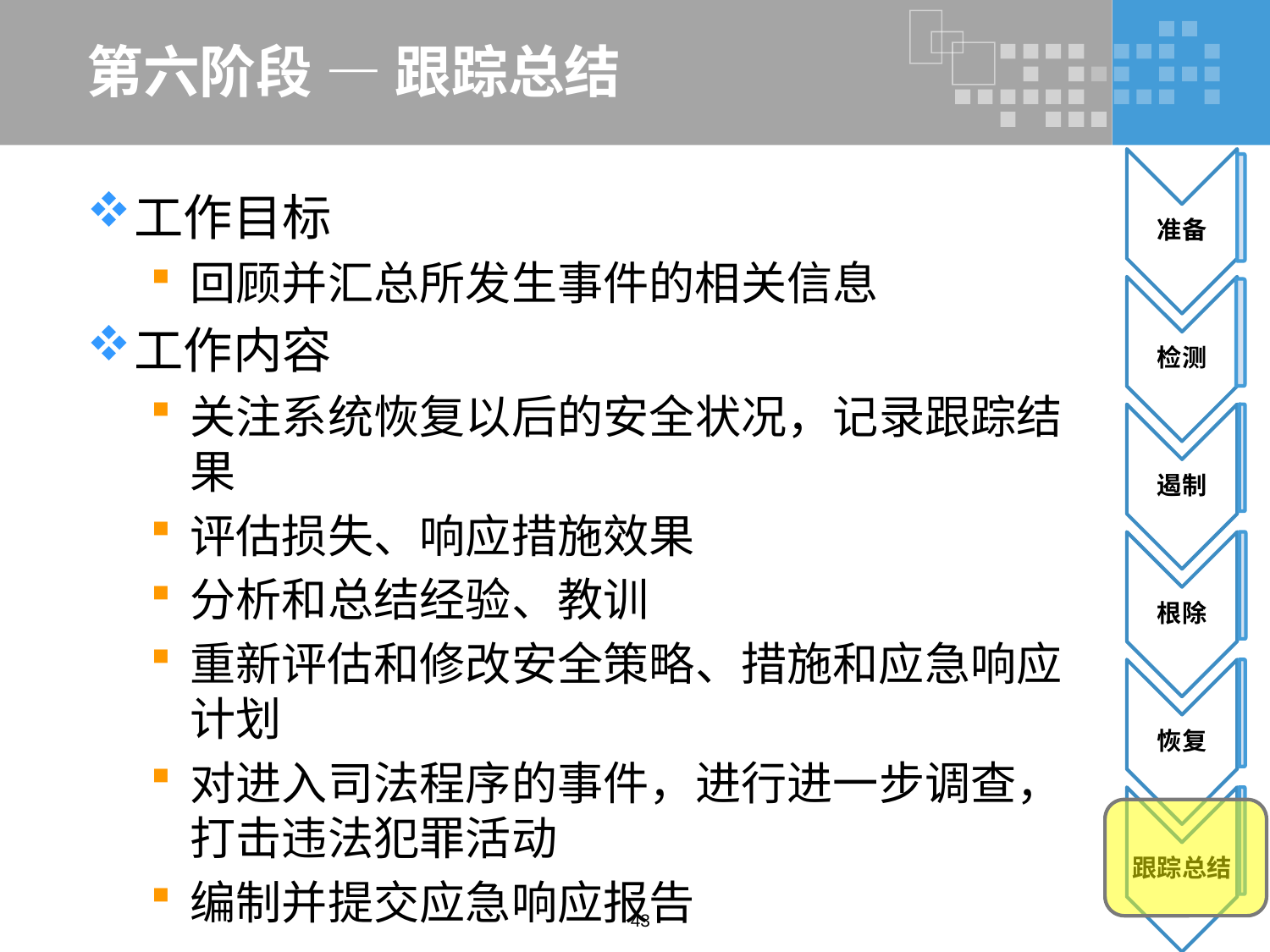

# 第六阶段 — 跟踪总结
准备
检测
遏制
根除
恢复

跟踪总结
工作目标
回顾并汇总所发生事件的相关信息
工作内容
关注系统恢复以后的安全状况，记录跟踪结果
评估损失、响应措施效果
分析和总结经验、教训
重新评估和修改安全策略、措施和应急响应计划
对进入司法程序的事件，进行进一步调查，打击违法犯罪活动
编制并提交应急响应报告

43